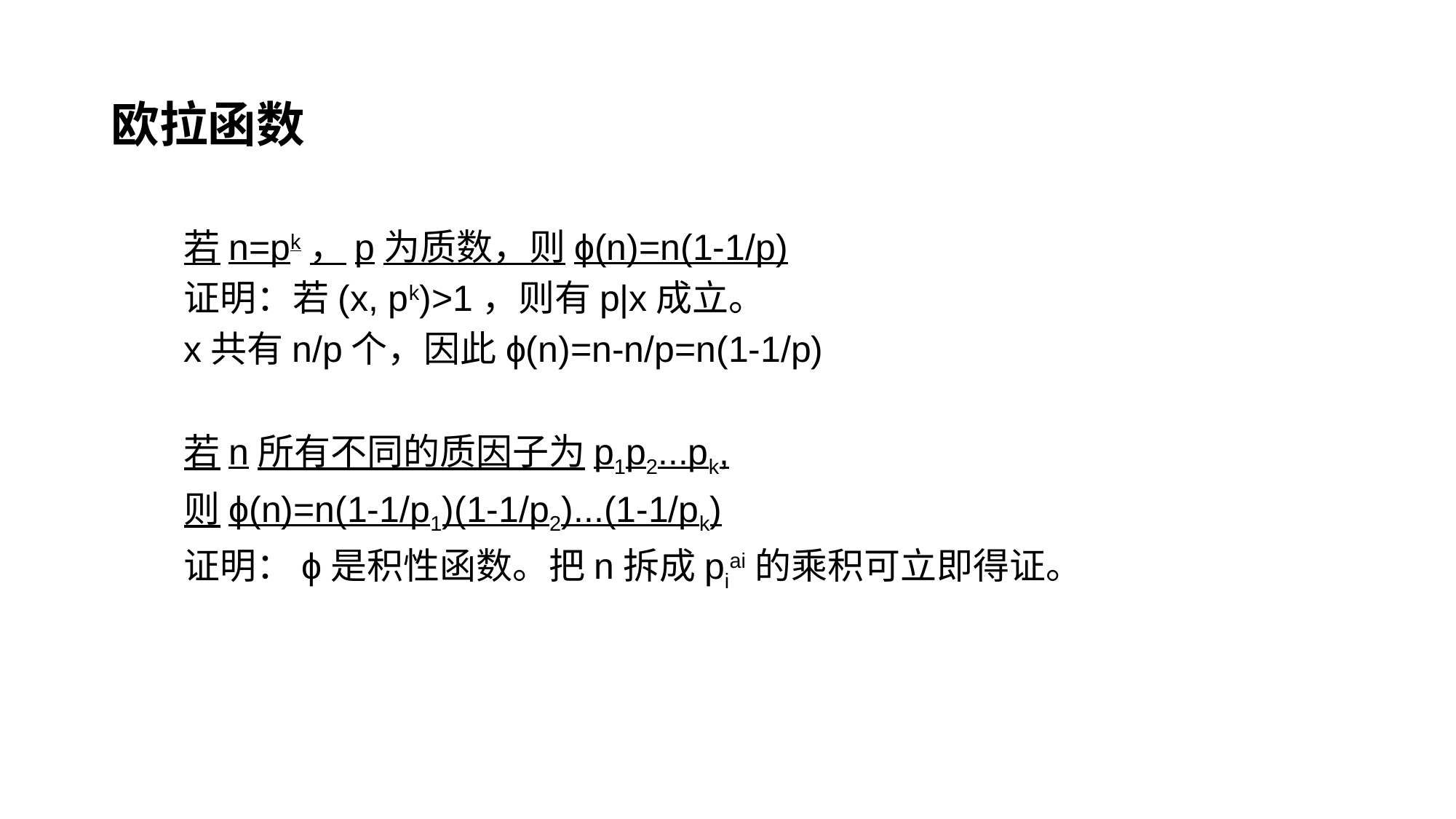

# 欧拉函数
若n=pk，p为质数，则ϕ(n)=n(1-1/p)
证明：若(x, pk)>1，则有p|x成立。
x共有n/p个，因此ϕ(n)=n-n/p=n(1-1/p)

若n所有不同的质因子为p1p2...pk,
则ϕ(n)=n(1-1/p1)(1-1/p2)...(1-1/pk)
证明：ϕ是积性函数。把n拆成piai的乘积可立即得证。